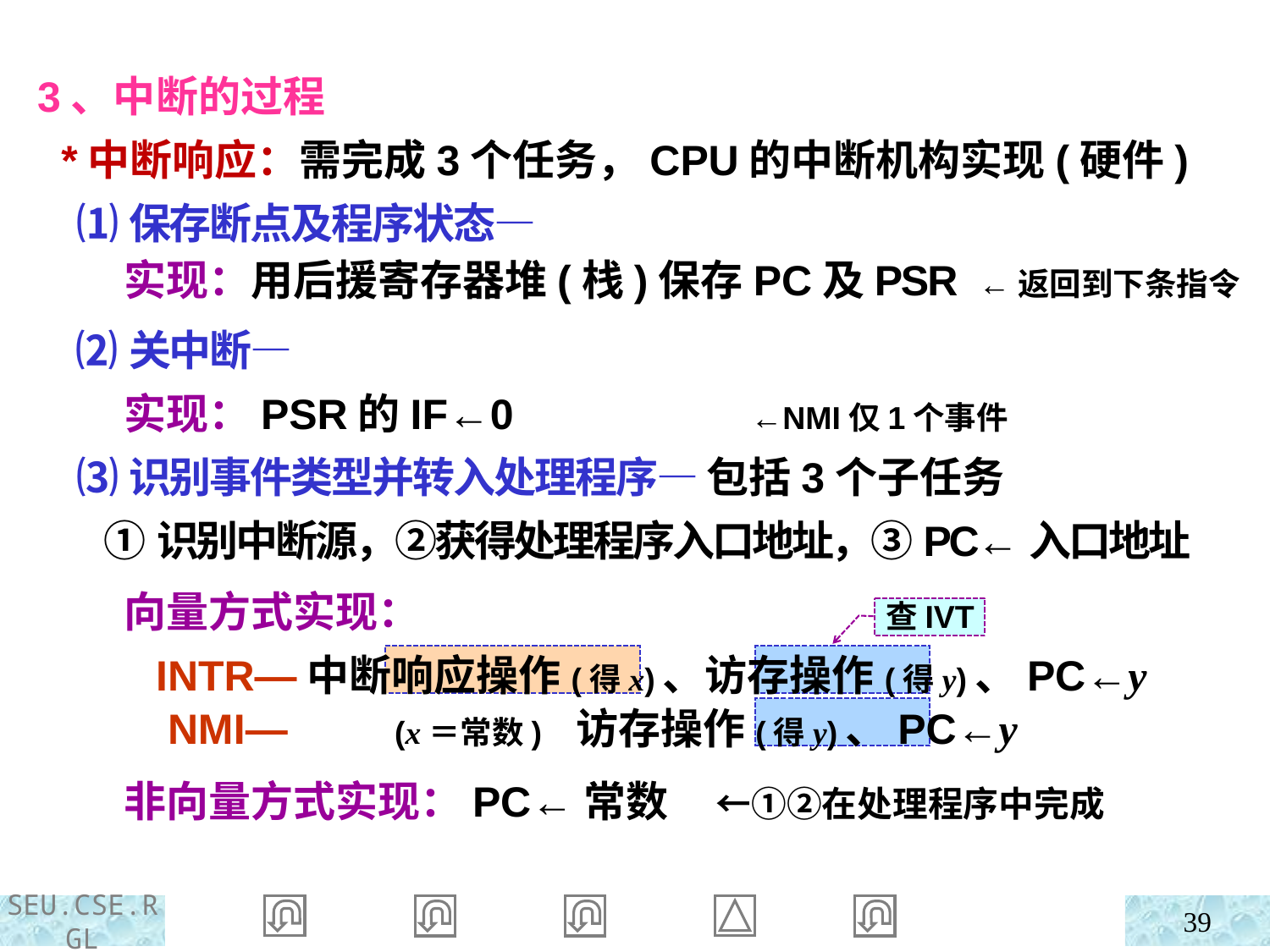

3、中断的过程
  *中断响应：需完成3个任务，CPU的中断机构实现(硬件)
     ⑴保存断点及程序状态—

     ⑵关中断—

     ⑶识别事件类型并转入处理程序— 包括3个子任务
       ①识别中断源，②获得处理程序入口地址，③PC←入口地址
        实现：用后援寄存器堆(栈)保存PC及PSR  ←返回到下条指令
        实现：PSR的IF←0                    ←NMI仅1个事件
        向量方式实现：
          INTR—中断响应操作(得x)、访存操作(得y)、PC←y
           NMI—         (x＝常数)  访存操作(得y)、PC←y
查IVT

        非向量方式实现：PC←常数     ←①②在处理程序中完成

39